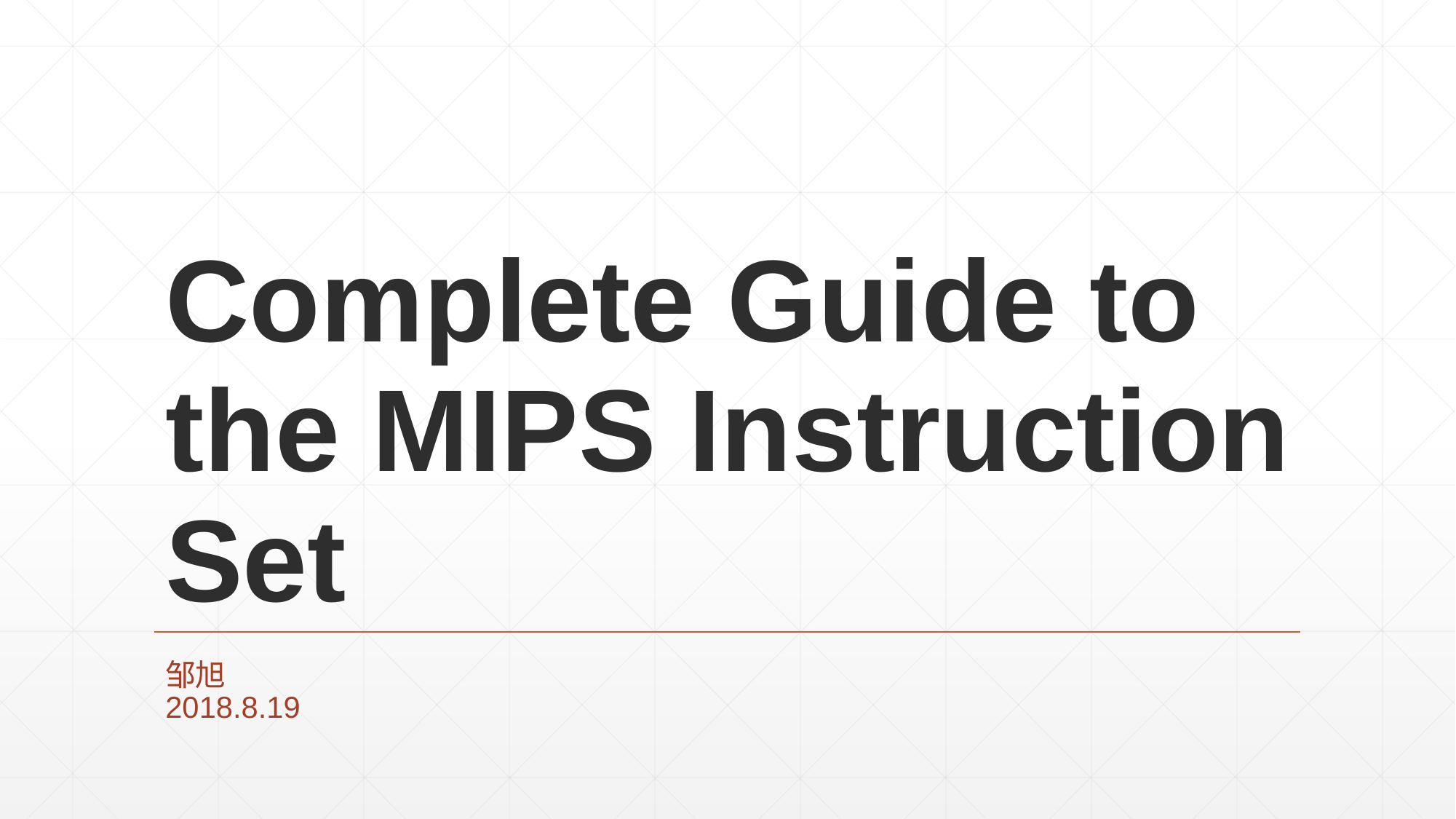

# Complete Guide to the MIPS Instruction Set
邹旭
2018.8.19